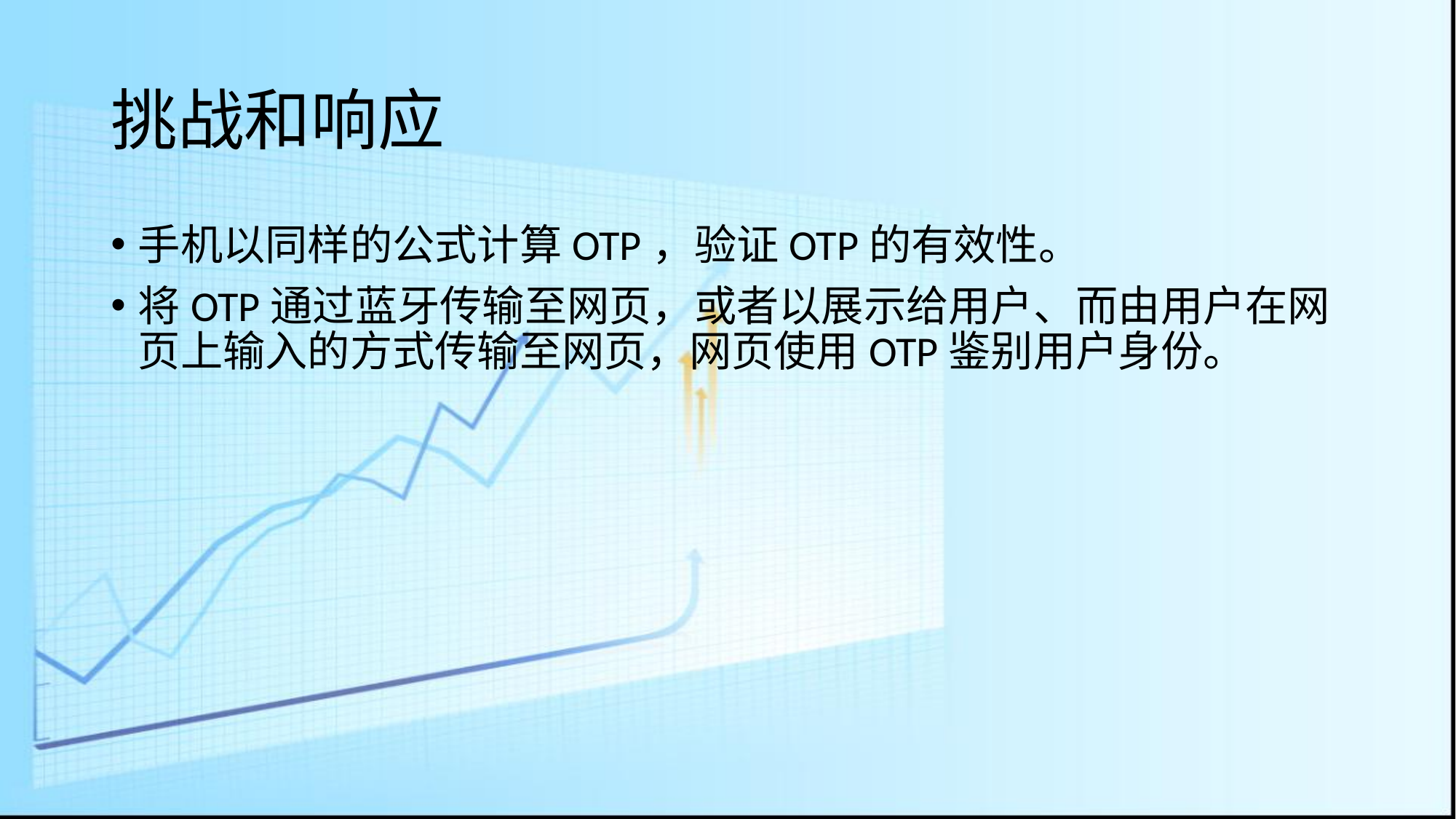

# 挑战和响应
手机以同样的公式计算OTP，验证OTP的有效性。
将OTP通过蓝牙传输至网页，或者以展示给用户、而由用户在网页上输入的方式传输至网页，网页使用OTP鉴别用户身份。